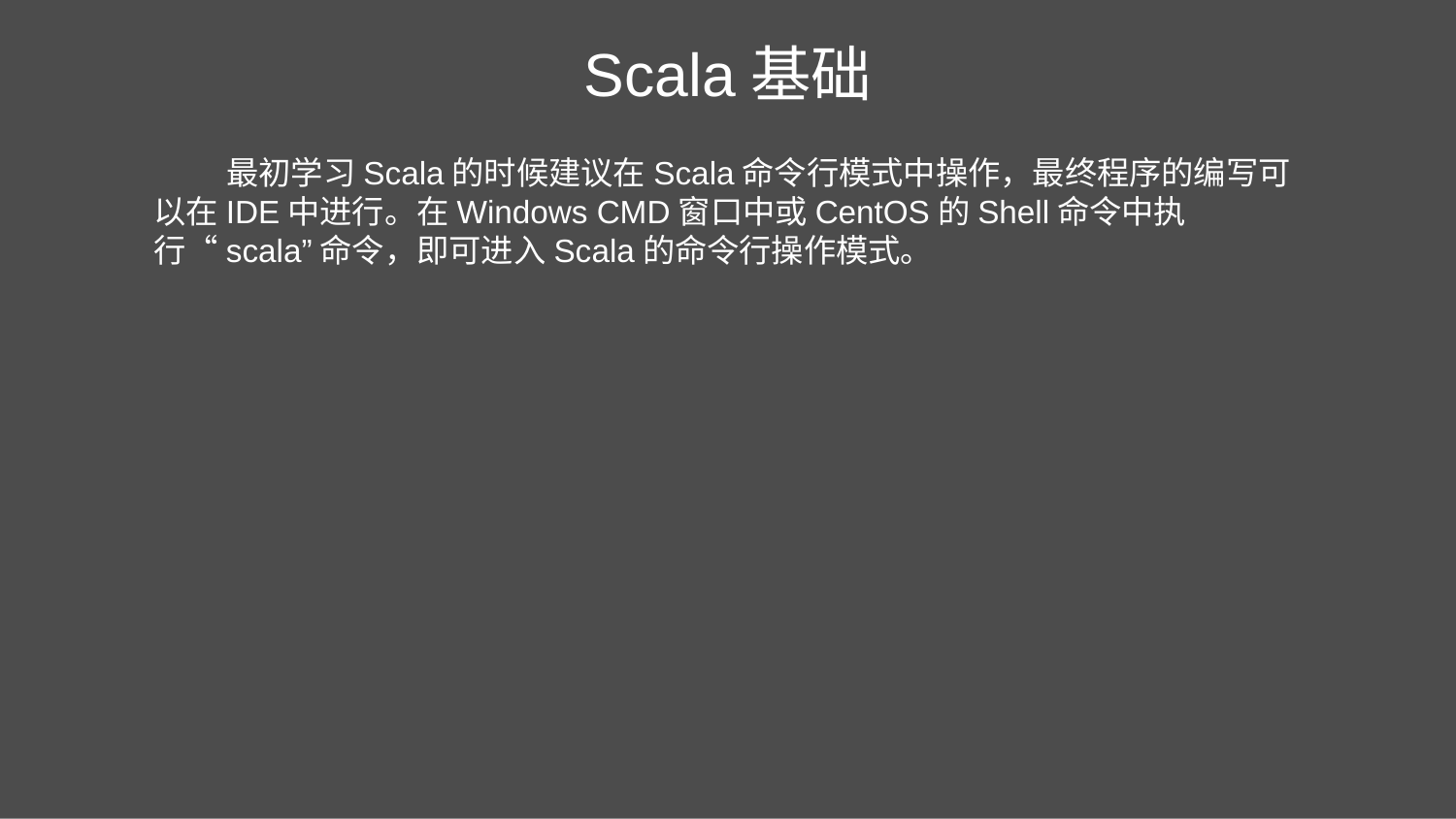

Scala基础
最初学习Scala的时候建议在Scala命令行模式中操作，最终程序的编写可以在IDE中进行。在Windows CMD窗口中或CentOS的Shell命令中执行“scala”命令，即可进入Scala的命令行操作模式。